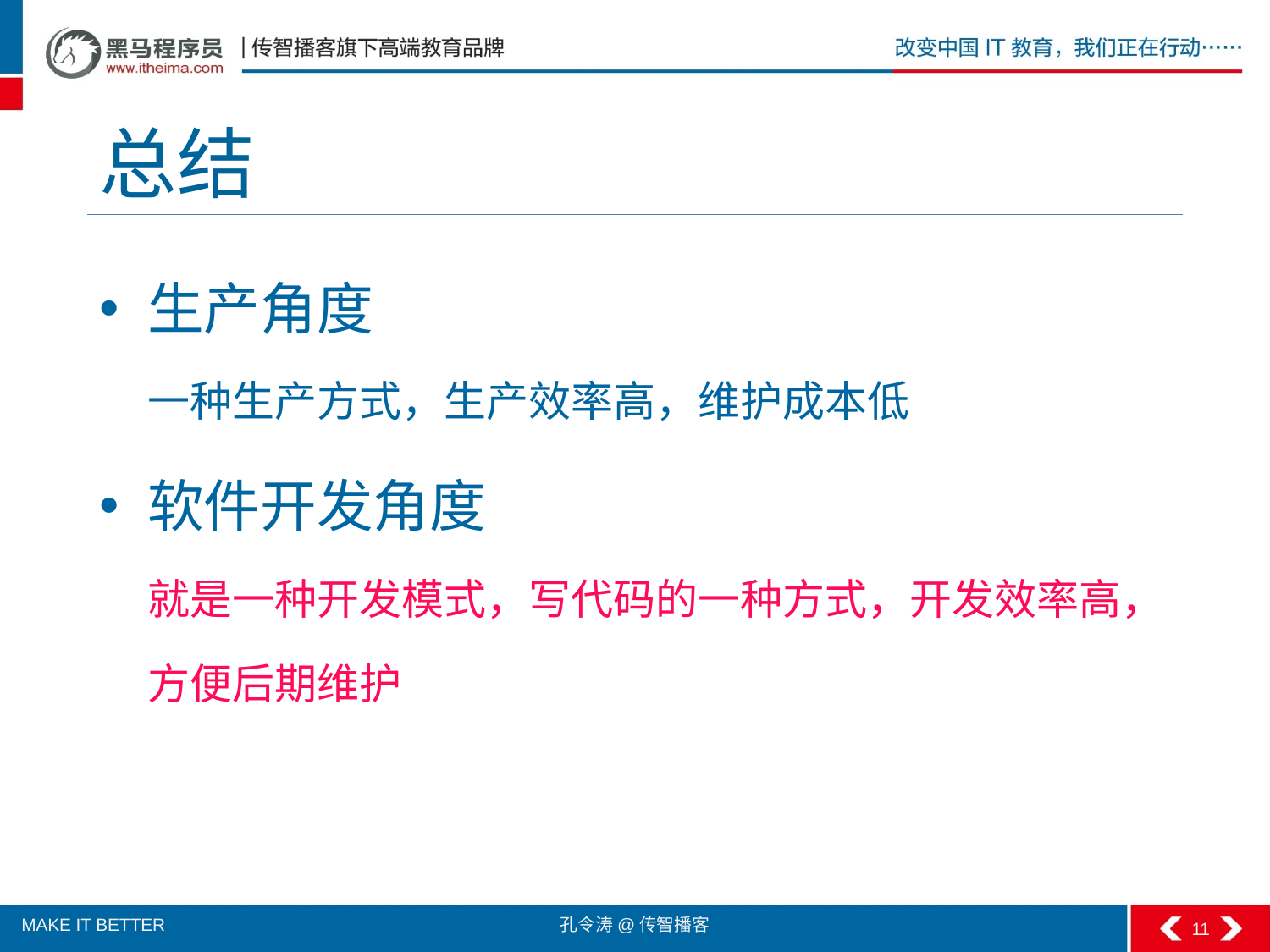

# 总结
生产角度
    一种生产方式，生产效率高，维护成本低
软件开发角度
    就是一种开发模式，写代码的一种方式，开发效率高，
    方便后期维护
11
孔令涛@传智播客
MAKE IT BETTER